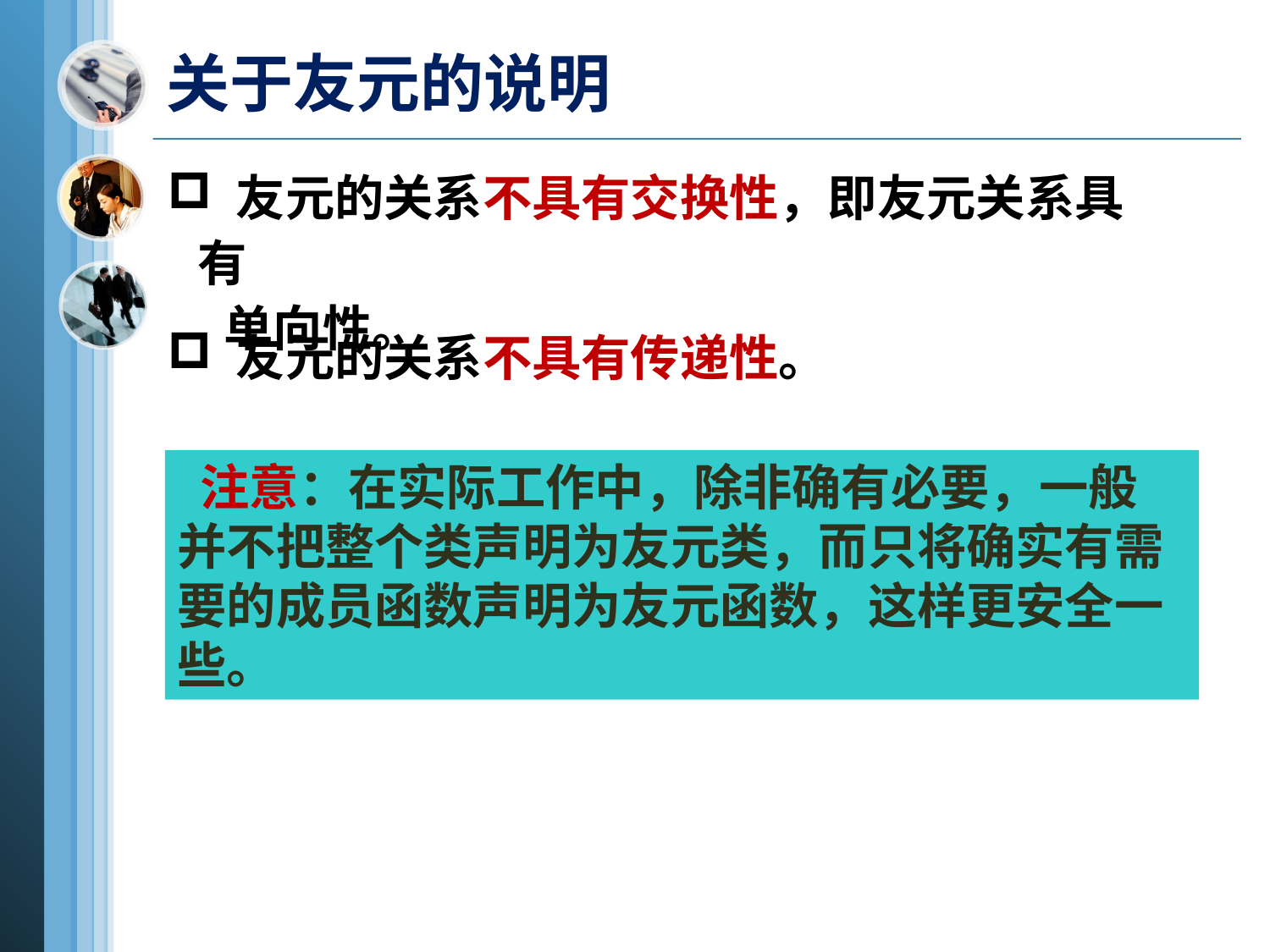

# 关于友元的说明
 友元的关系不具有交换性，即友元关系具有
    单向性。
 友元的关系不具有传递性。
 注意：在实际工作中，除非确有必要，一般并不把整个类声明为友元类，而只将确实有需要的成员函数声明为友元函数，这样更安全一些。